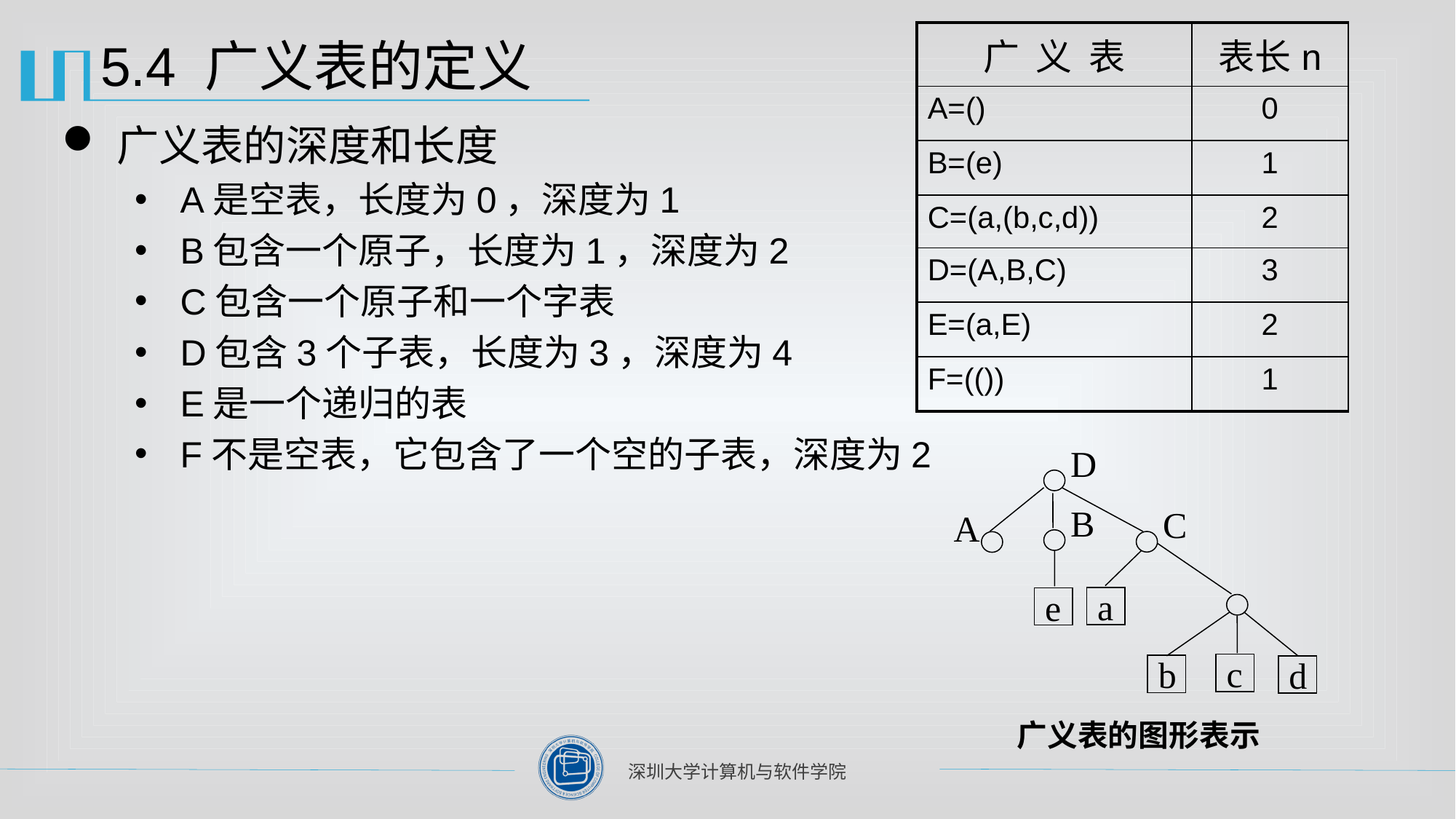

| 广 义 表 | 表长n |
| --- | --- |
| A=() | 0 |
| B=(e) | 1 |
| C=(a,(b,c,d)) | 2 |
| D=(A,B,C) | 3 |
| E=(a,E) | 2 |
| F=(()) | 1 |
# 5.4 广义表的定义
广义表的深度和长度
A是空表，长度为0，深度为1
B包含一个原子，长度为1，深度为2
C包含一个原子和一个字表
D包含3个子表，长度为3，深度为4
E是一个递归的表
F不是空表，它包含了一个空的子表，深度为2

D

B

C

A

a
e

c
b
d
广义表的图形表示
27